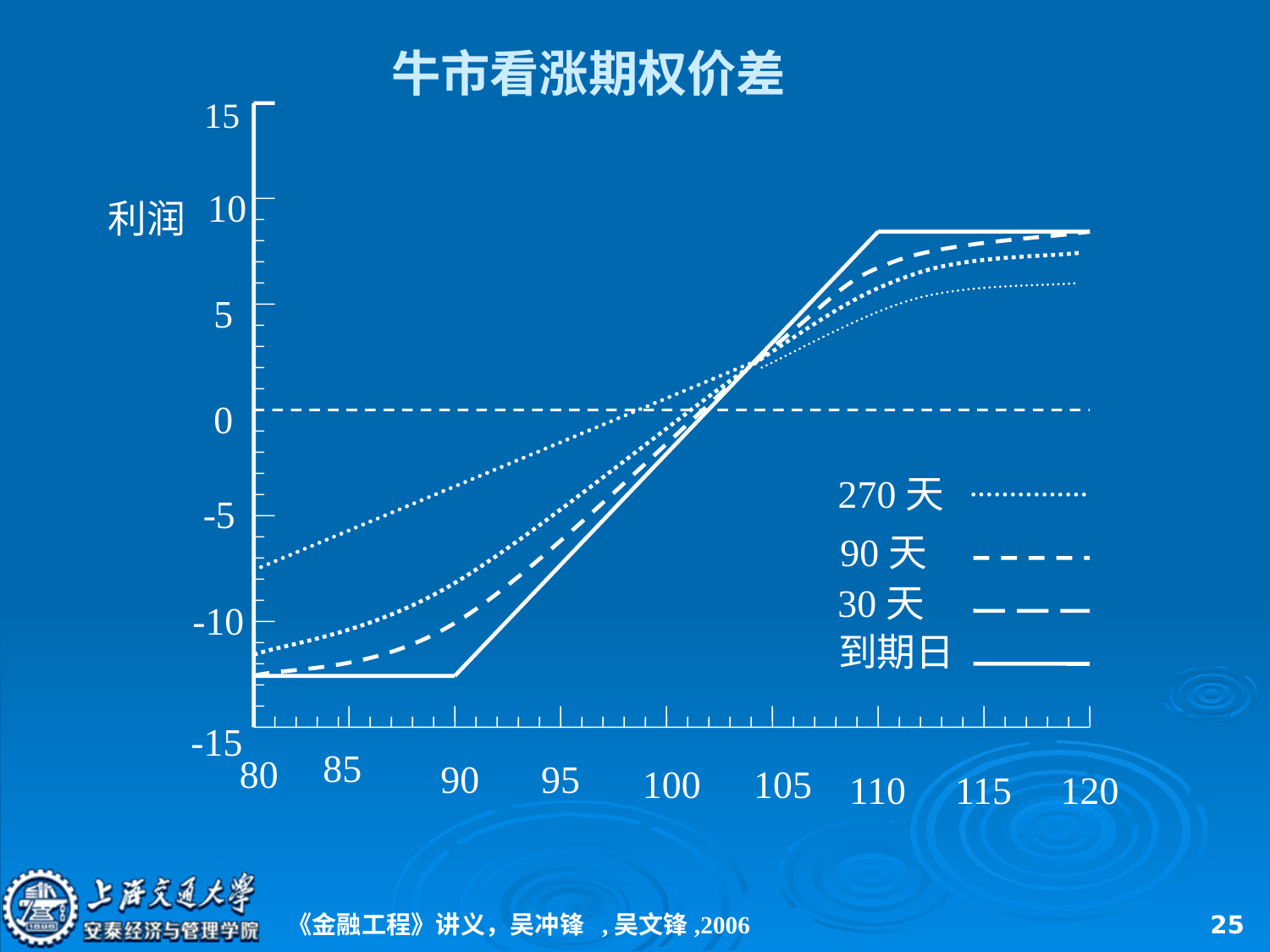

牛市看涨期权价差
15

10
利润

5

0

270天

-5

90天

30天

-10

到期日

-15

85
80
90
95
100
105
110
115
120